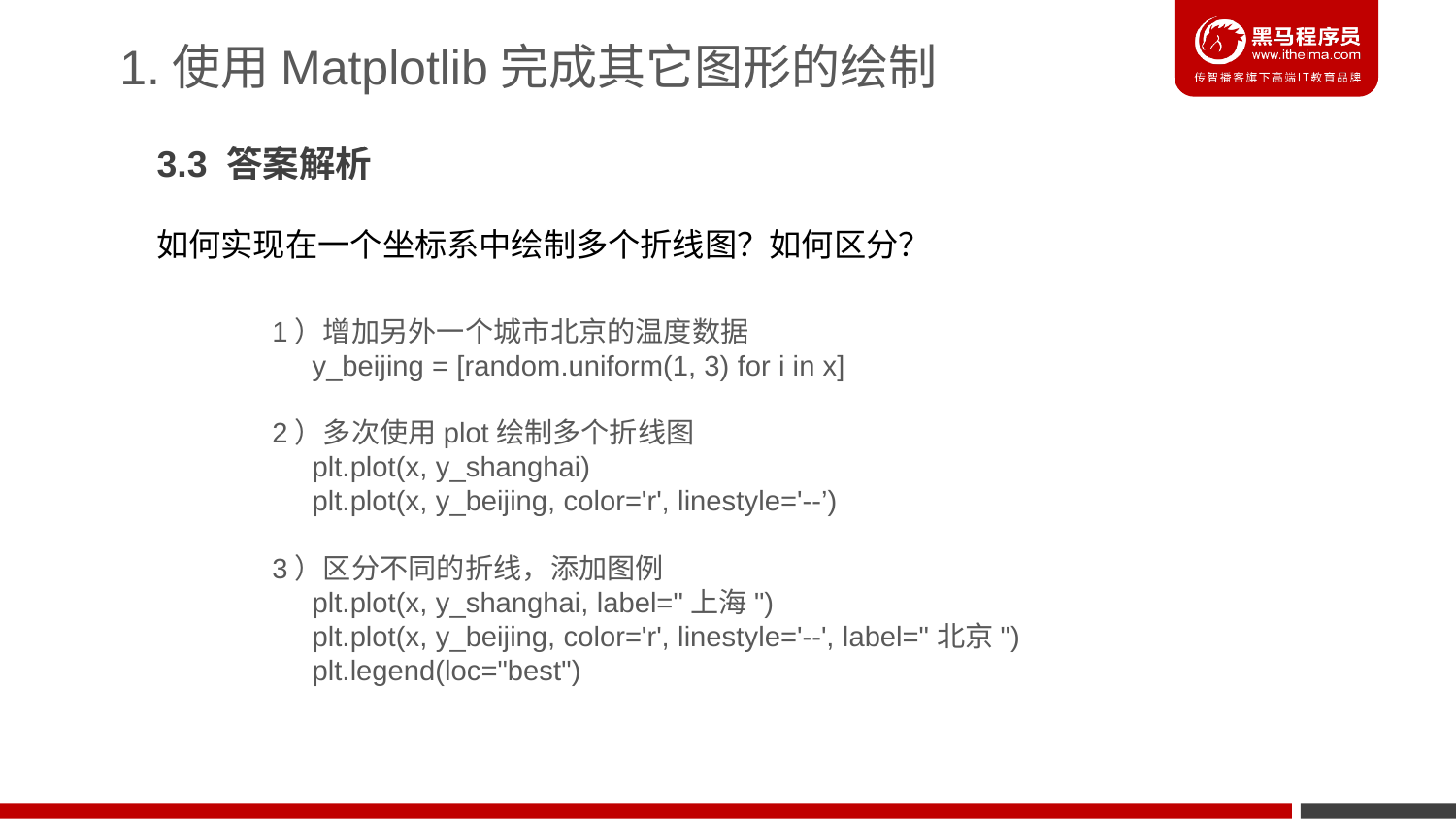

1.使用Matplotlib完成其它图形的绘制
3.3 答案解析
如何实现在一个坐标系中绘制多个折线图？如何区分？
1）增加另外一个城市北京的温度数据
     y_beijing = [random.uniform(1, 3) for i in x]

2）多次使用plot绘制多个折线图
     plt.plot(x, y_shanghai)
     plt.plot(x, y_beijing, color='r', linestyle='--’)

3）区分不同的折线，添加图例
     plt.plot(x, y_shanghai, label="上海")
     plt.plot(x, y_beijing, color='r', linestyle='--', label="北京")
     plt.legend(loc="best")